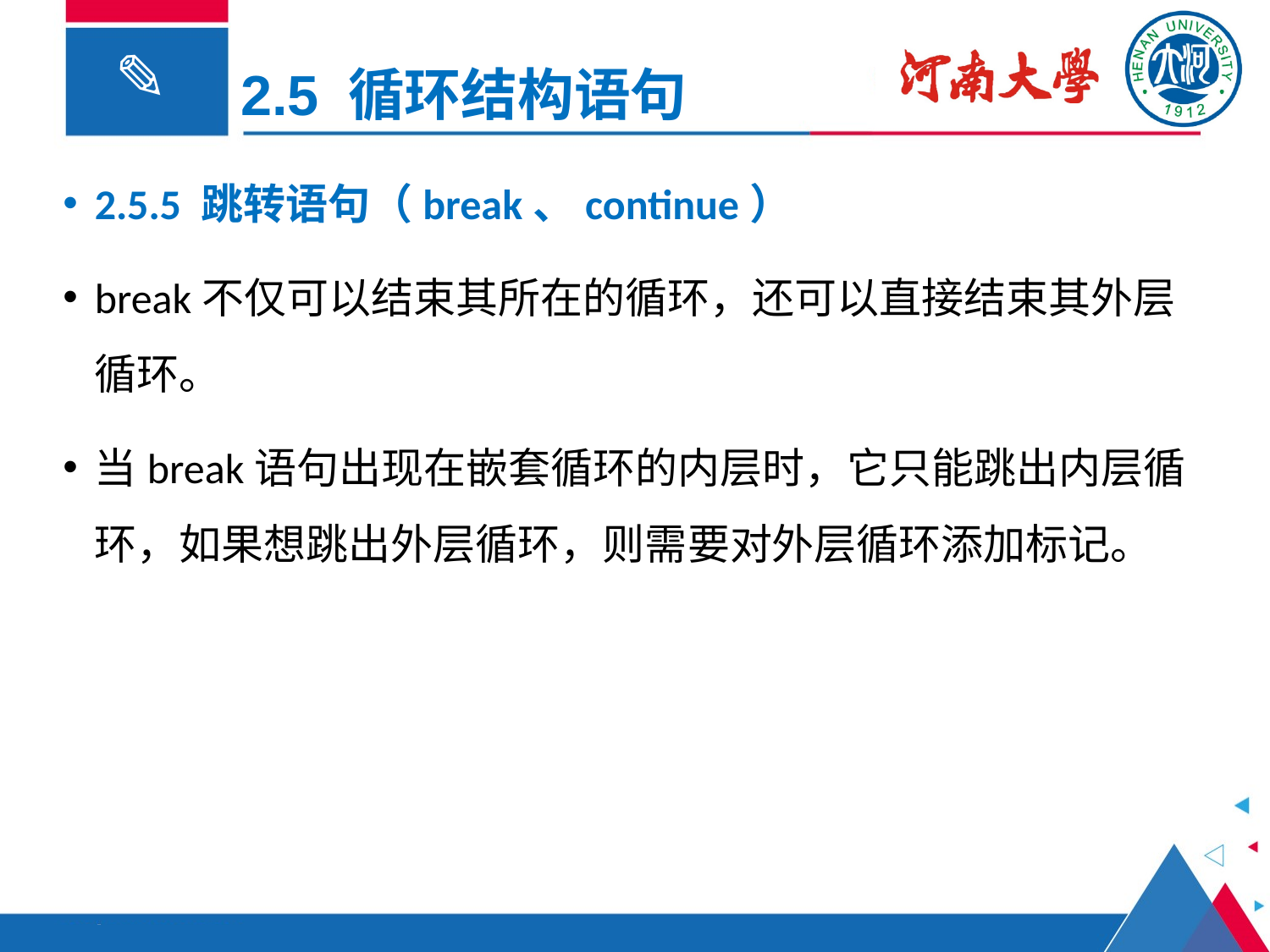

2.5 循环结构语句
2.5.5 跳转语句（break、continue）
break不仅可以结束其所在的循环，还可以直接结束其外层循环。
当break语句出现在嵌套循环的内层时，它只能跳出内层循环，如果想跳出外层循环，则需要对外层循环添加标记。